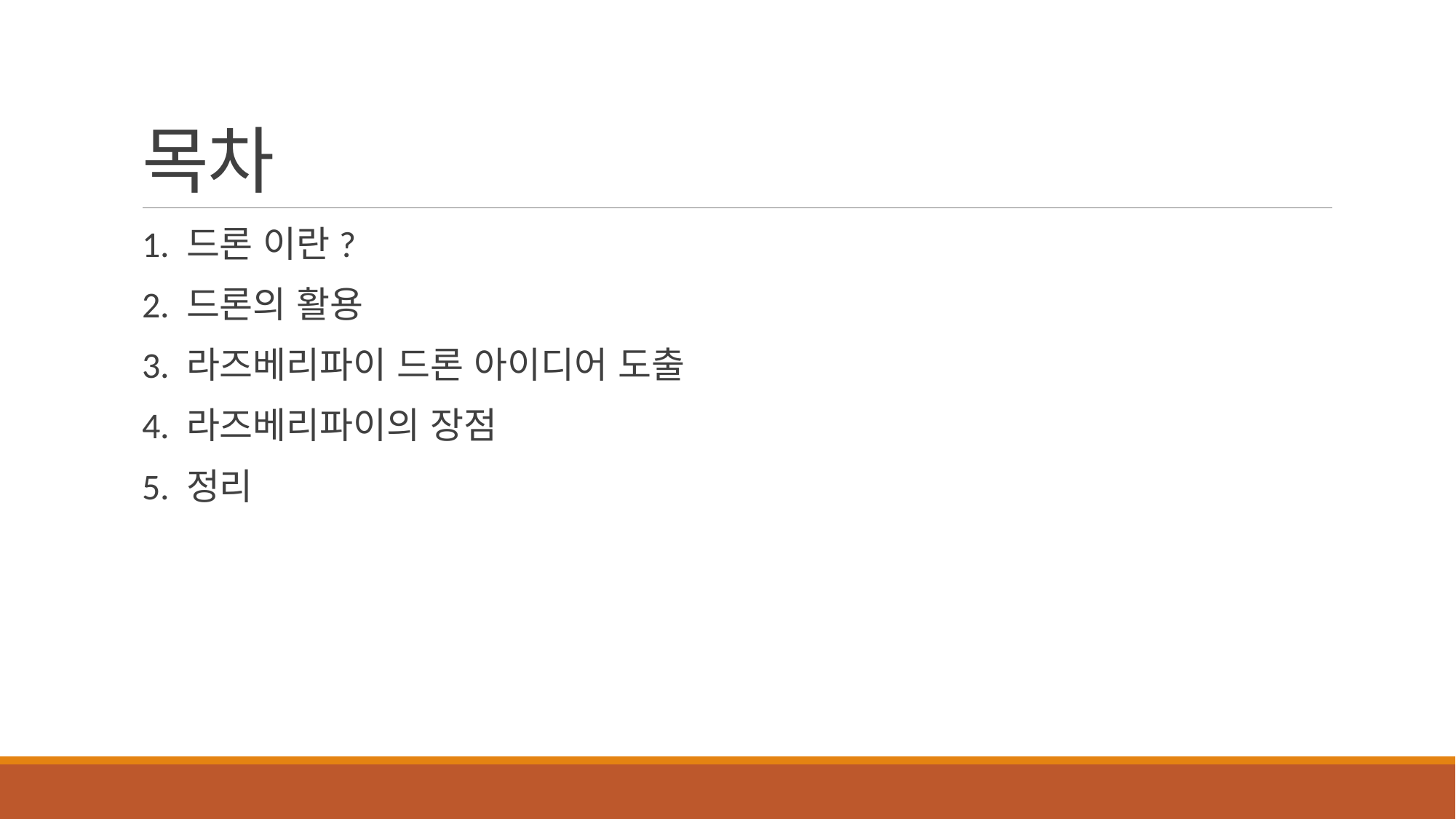

# 목차
1. 드론 이란?
2. 드론의 활용
3. 라즈베리파이 드론 아이디어 도출
4. 라즈베리파이의 장점
5. 정리